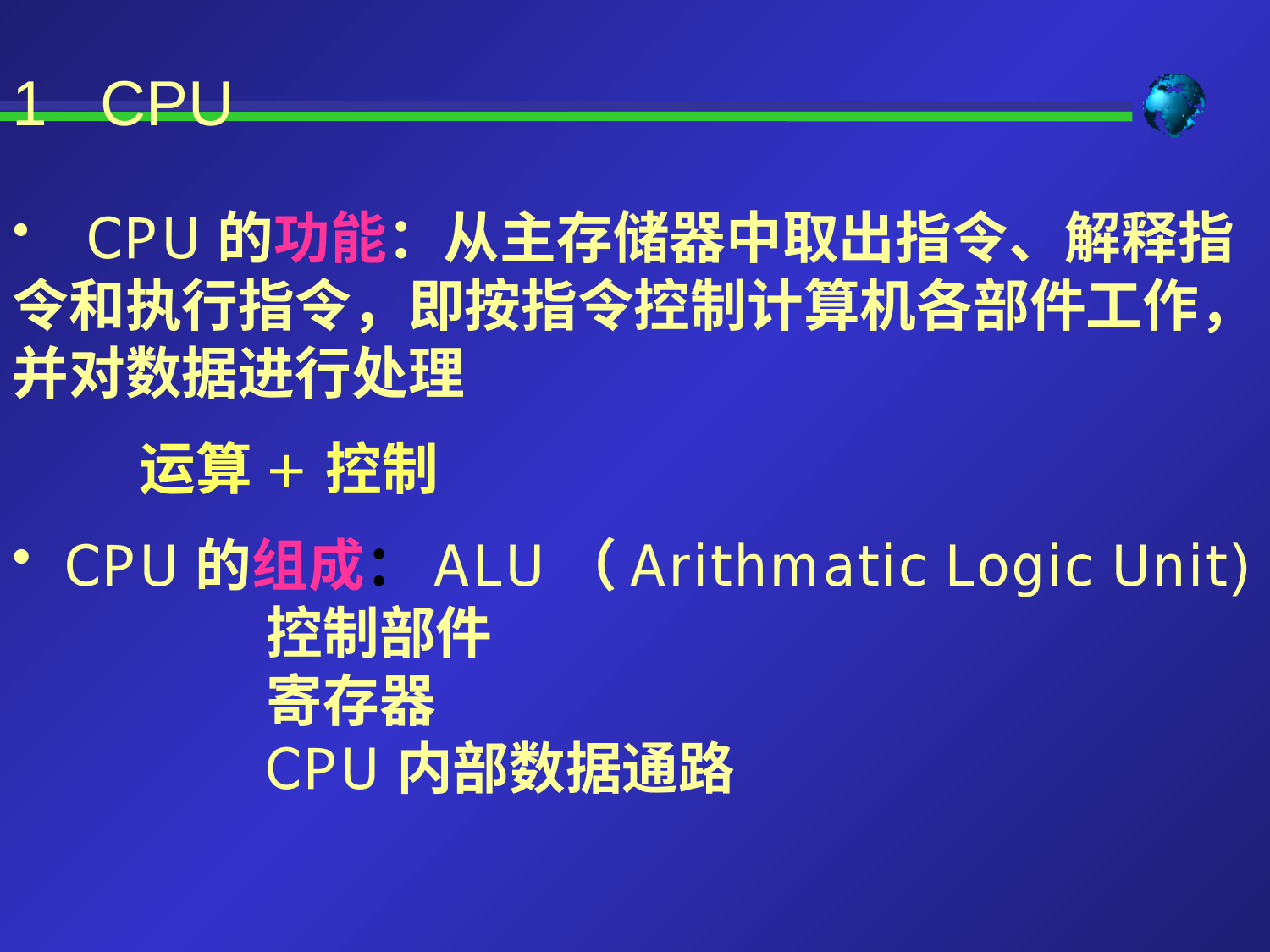

1   CPU
    CPU的功能：从主存储器中取出指令、解释指令和执行指令，即按指令控制计算机各部件工作，并对数据进行处理
	运算+控制
  CPU的组成：ALU（Arithmatic Logic Unit)
		控制部件
		寄存器
		CPU内部数据通路